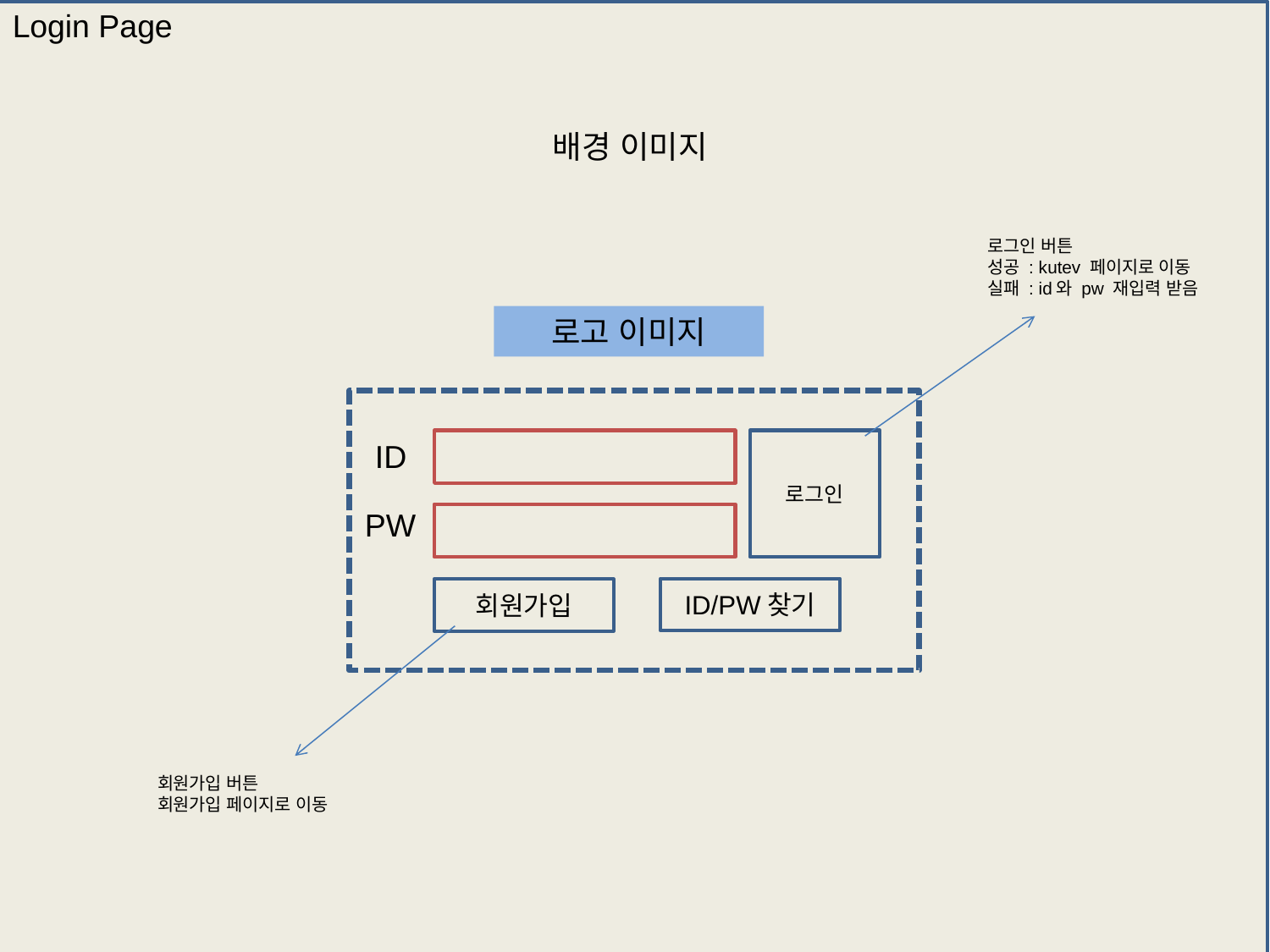

Login Page

배경 이미지
로그인 버튼
성공 : kutev 페이지로 이동
실패 : id와 pw 재입력 받음
로고 이미지

ID

로그인
PW

ID/PW찾기
회원가입
회원가입 버튼
회원가입 페이지로 이동